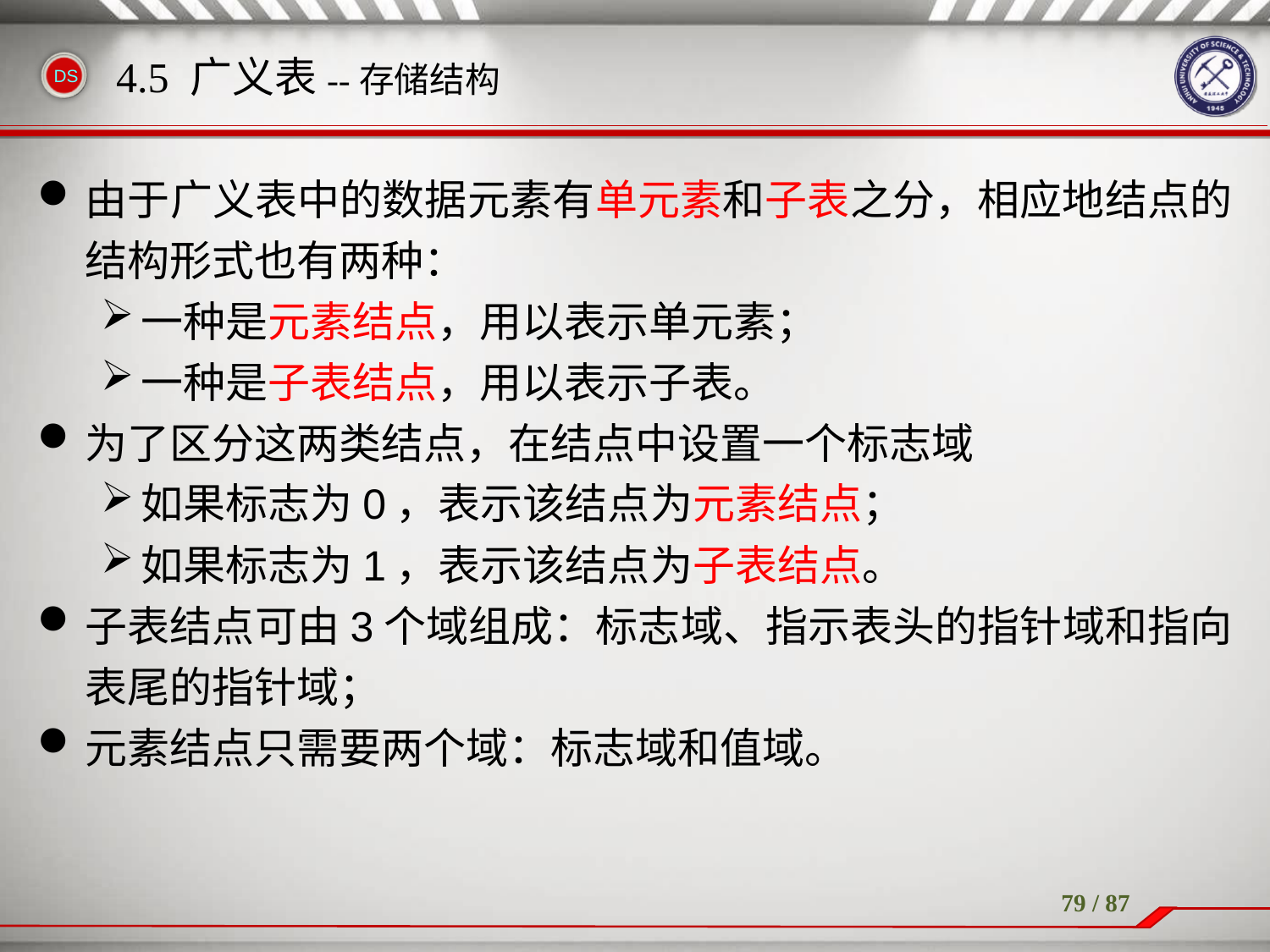

# 4.5 广义表--存储结构
由于广义表中的数据元素有单元素和子表之分，相应地结点的结构形式也有两种：
一种是元素结点，用以表示单元素；
一种是子表结点，用以表示子表。
为了区分这两类结点，在结点中设置一个标志域
如果标志为0，表示该结点为元素结点；
如果标志为1，表示该结点为子表结点。
子表结点可由3个域组成：标志域、指示表头的指针域和指向表尾的指针域；
元素结点只需要两个域：标志域和值域。